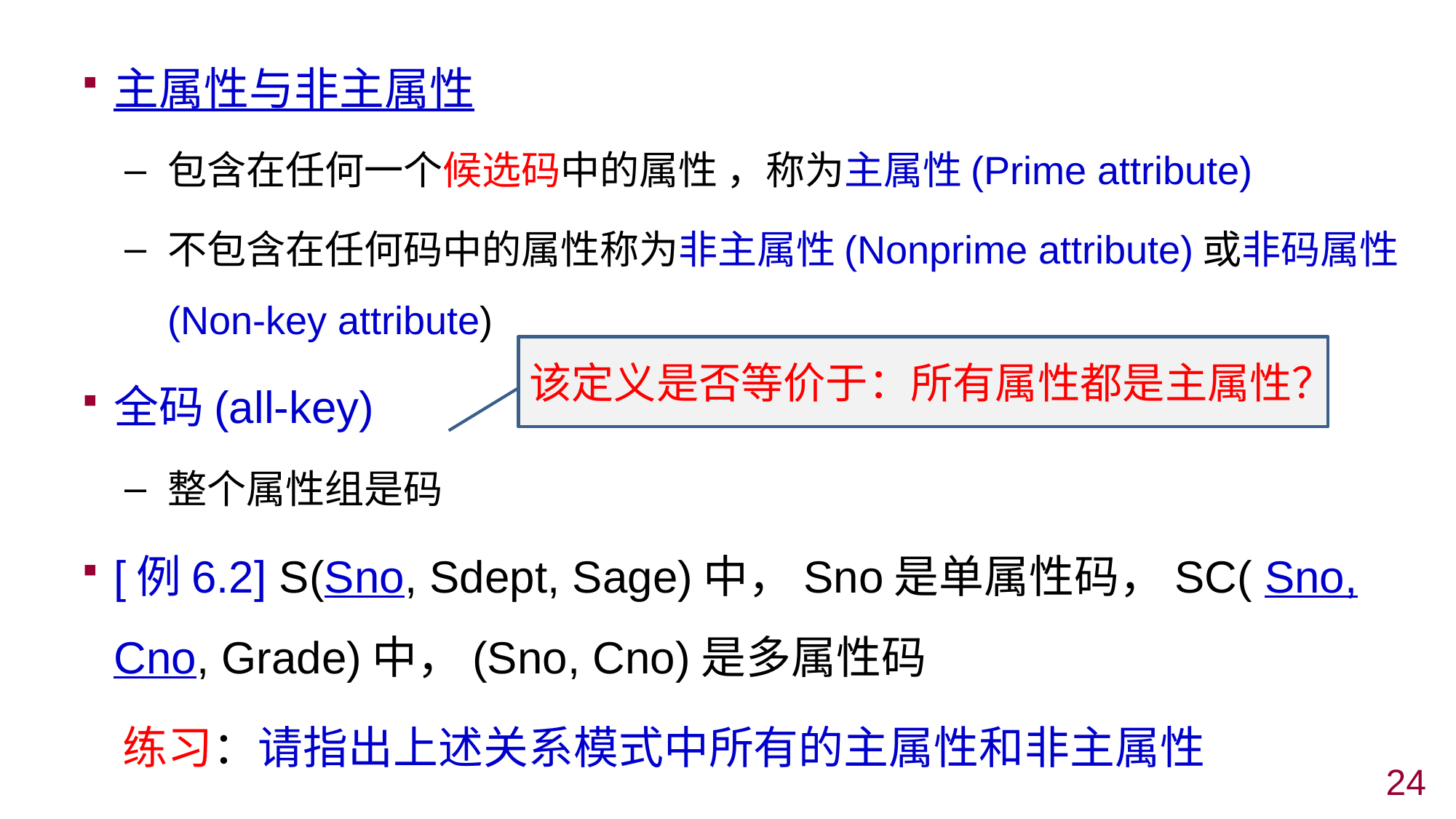

主属性与非主属性
包含在任何一个候选码中的属性 ，称为主属性(Prime attribute)
不包含在任何码中的属性称为非主属性(Nonprime attribute)或非码属性(Non-key attribute)
全码(all-key)
整个属性组是码
[例6.2] S(Sno, Sdept, Sage)中，Sno是单属性码，SC( Sno, Cno, Grade)中，(Sno, Cno)是多属性码
   练习：请指出上述关系模式中所有的主属性和非主属性

该定义是否等价于：所有属性都是主属性？
24